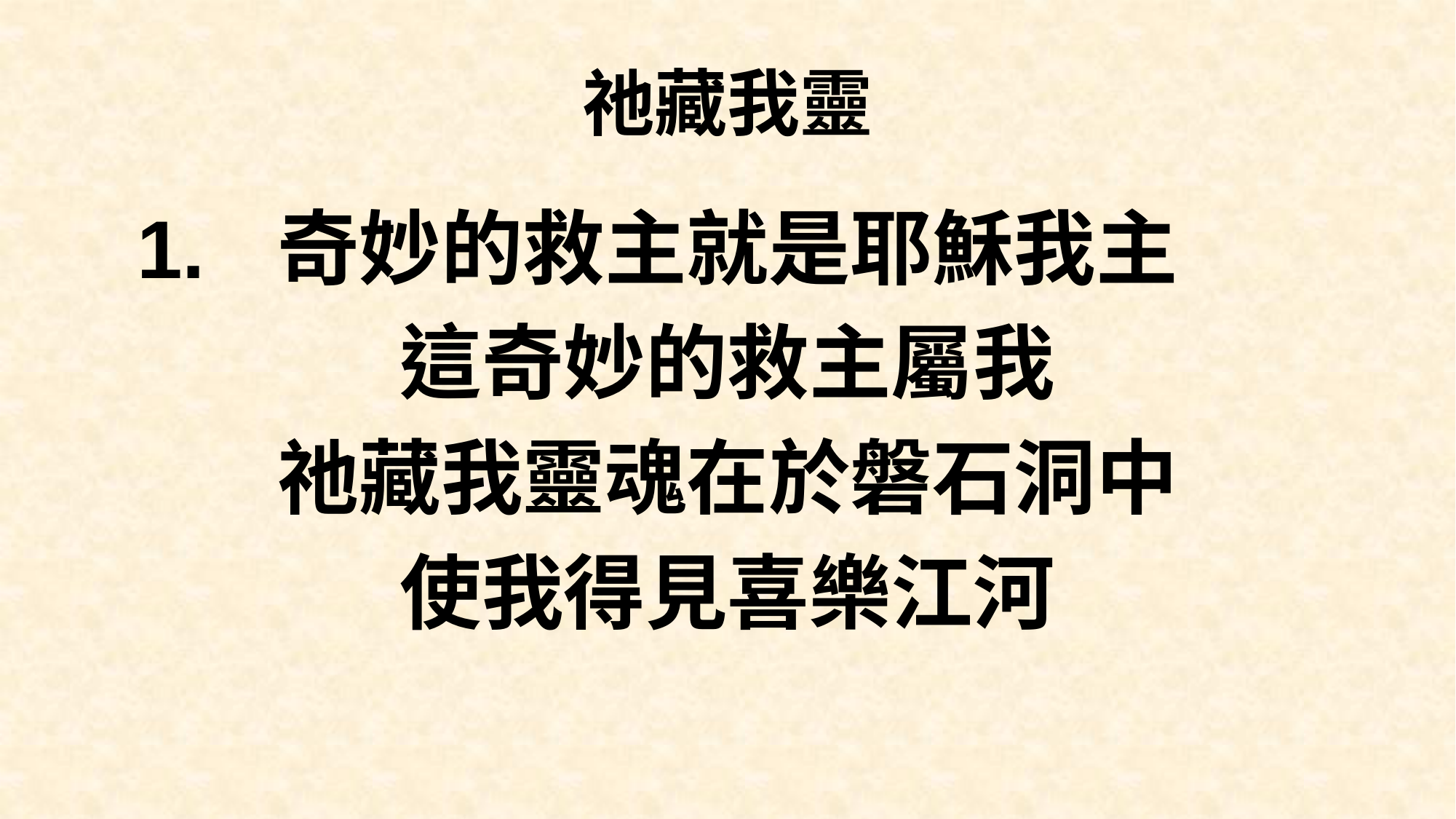

# 祂藏我靈
奇妙的救主就是耶穌我主
這奇妙的救主屬我
祂藏我靈魂在於磐石洞中
使我得見喜樂江河
1.